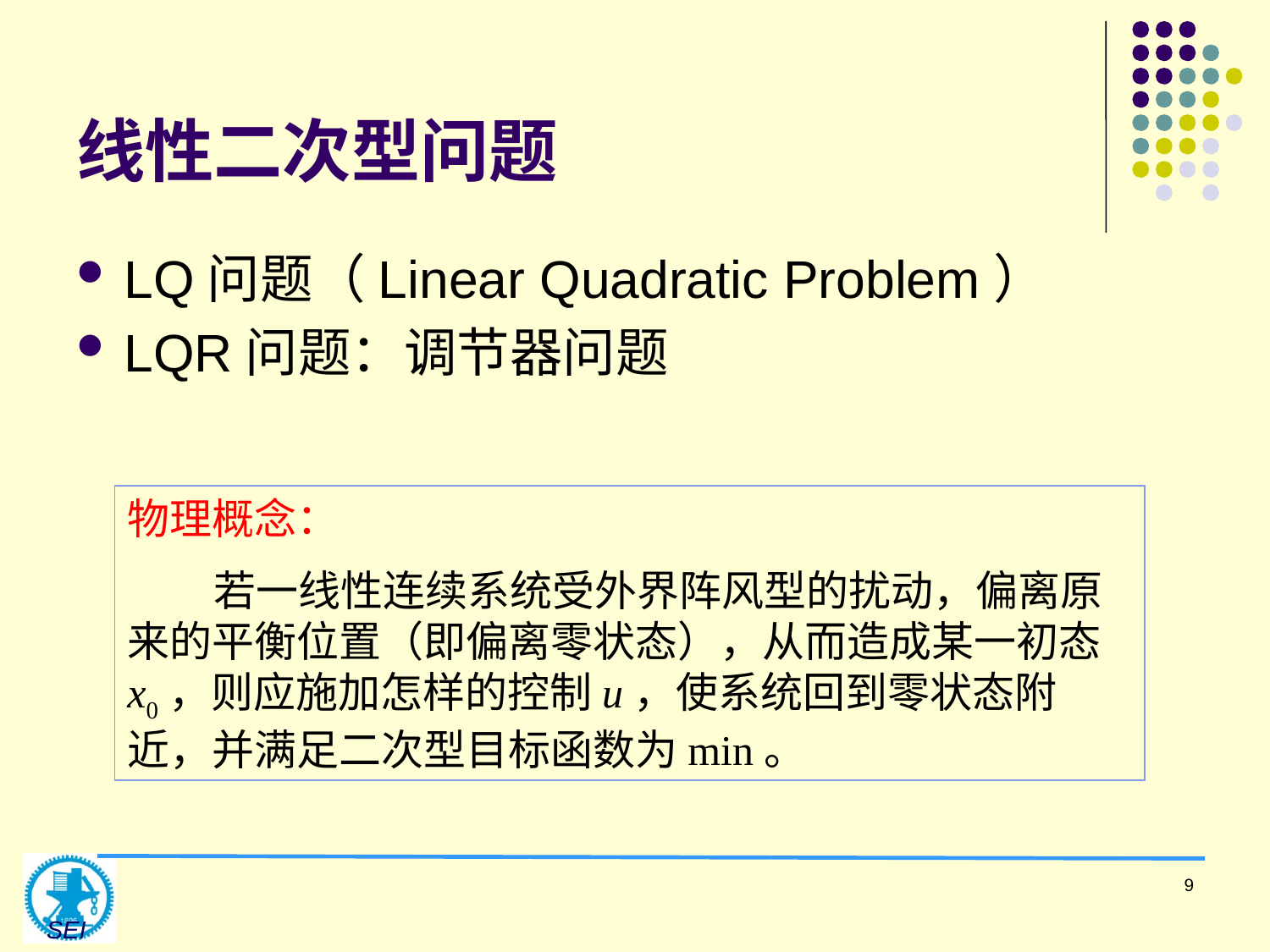

# 线性二次型问题
LQ问题（Linear Quadratic Problem）
LQR问题：调节器问题
物理概念：
        若一线性连续系统受外界阵风型的扰动，偏离原来的平衡位置（即偏离零状态），从而造成某一初态x0，则应施加怎样的控制u，使系统回到零状态附近，并满足二次型目标函数为min。
9